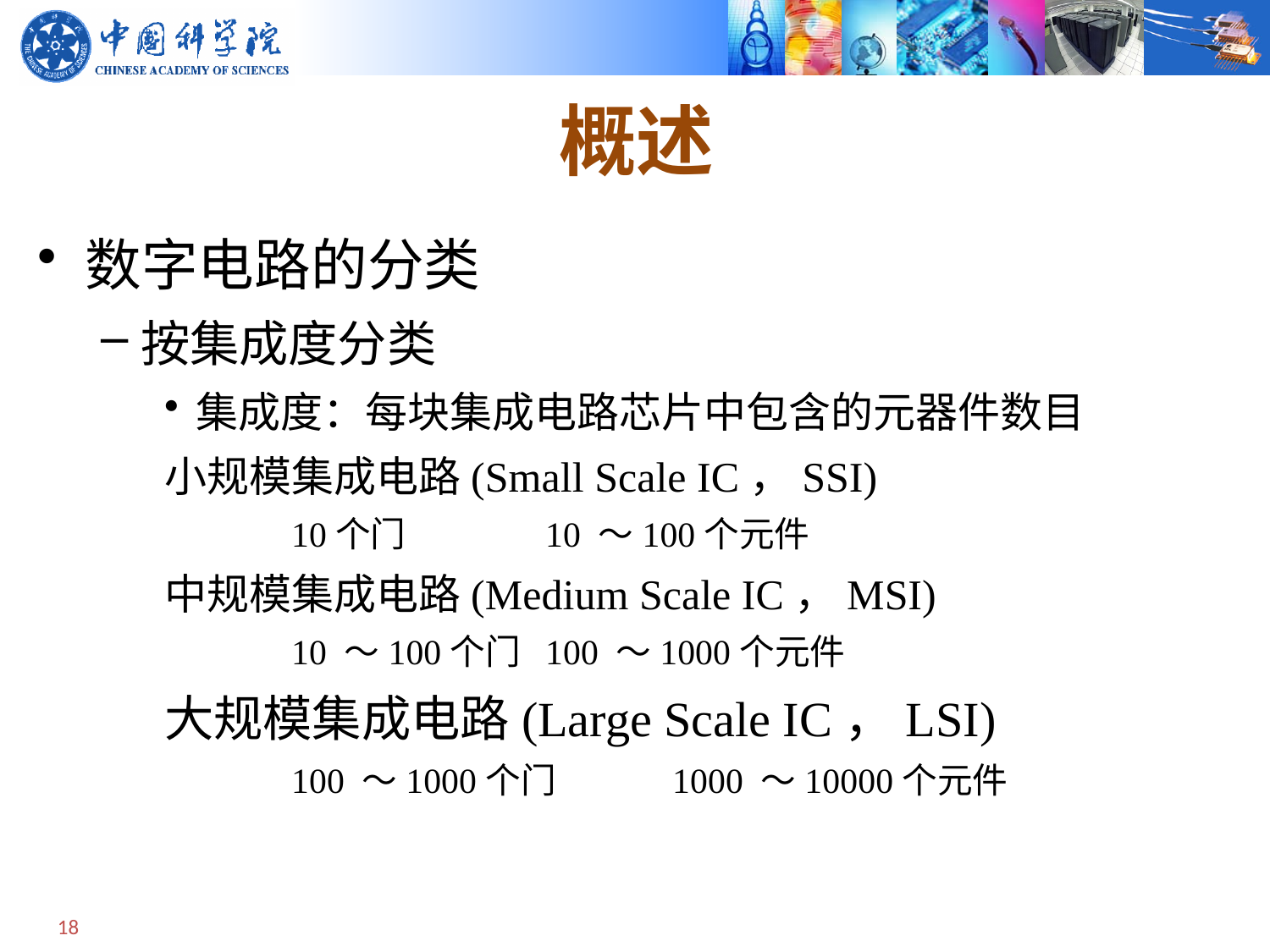

# 概述
数字电路的分类
按集成度分类
集成度：每块集成电路芯片中包含的元器件数目
小规模集成电路(Small Scale IC，SSI)
	10个门 		10 ～100个元件
中规模集成电路(Medium Scale IC，MSI)
	10 ～100个门 	100 ～1000个元件
大规模集成电路(Large Scale IC，LSI)
	100 ～1000个门    	1000 ～10000个元件